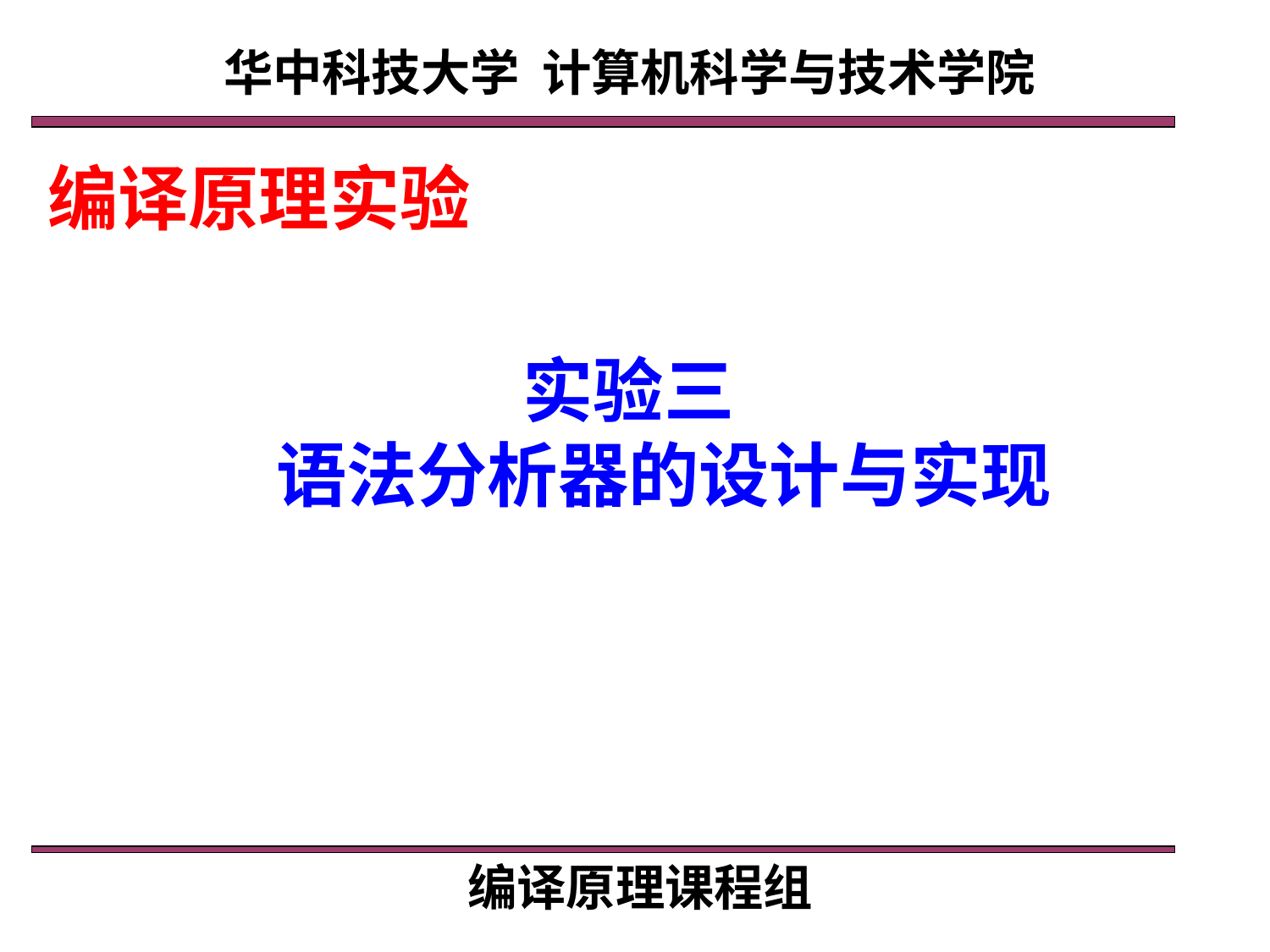

华中科技大学  计算机科学与技术学院
编译原理实验
实验三
语法分析器的设计与实现

编译原理课程组